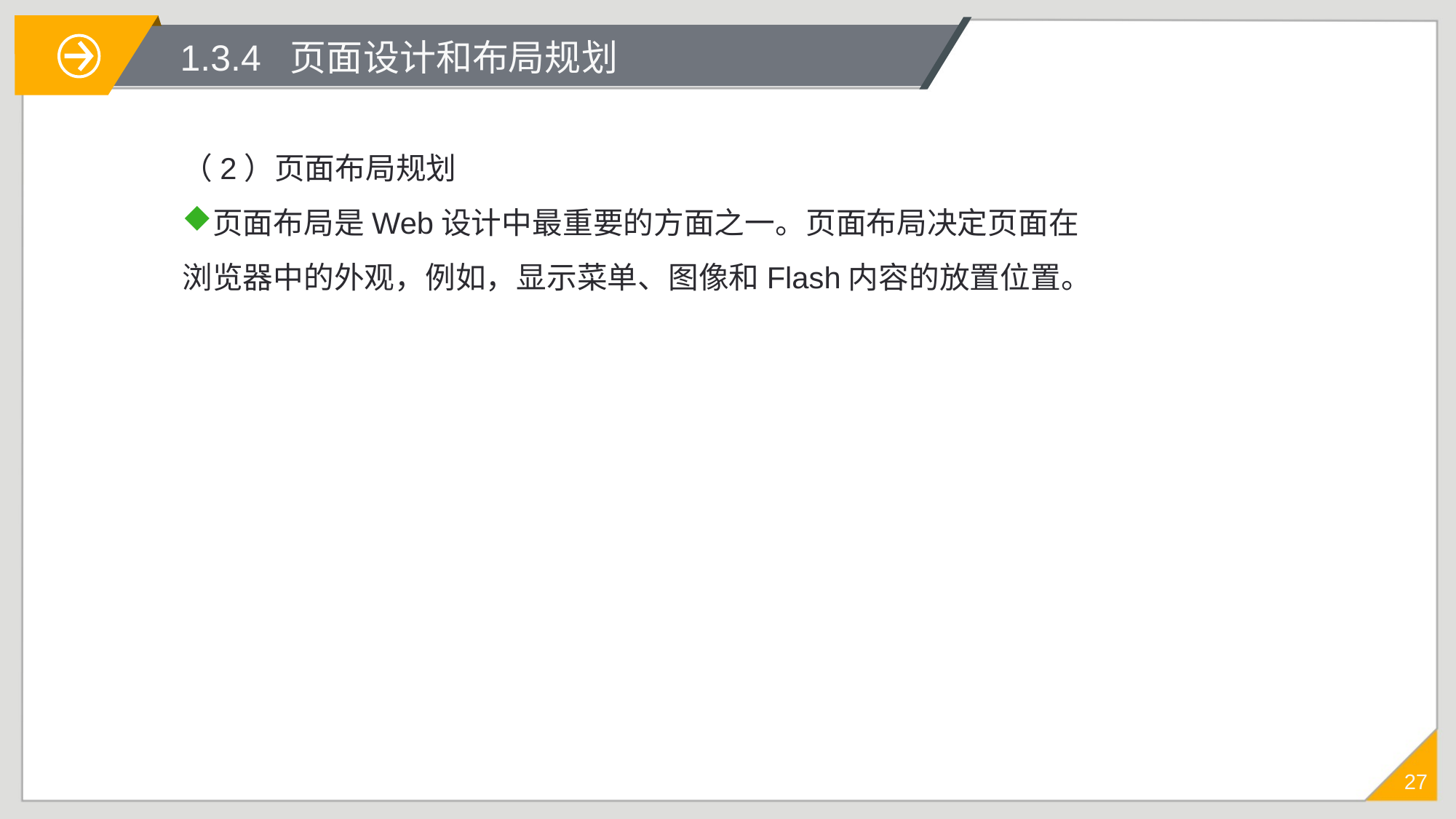

# 1.3.4  页面设计和布局规划
（2）页面布局规划
页面布局是Web设计中最重要的方面之一。页面布局决定页面在浏览器中的外观，例如，显示菜单、图像和Flash内容的放置位置。